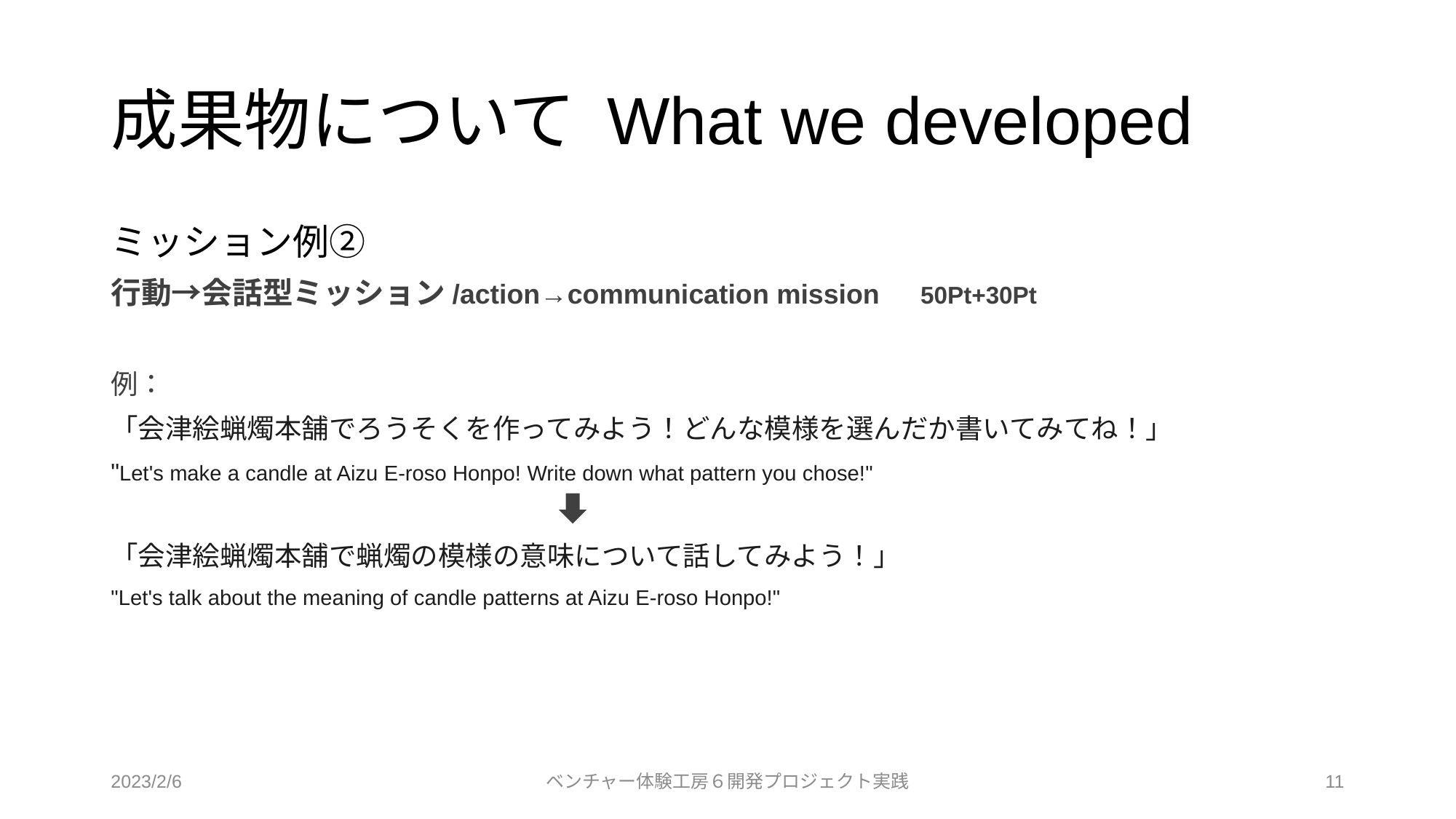

# 成果物について What we developed
ミッション例②
行動→会話型ミッション/action→communication mission　50Pt+30Pt

例：
「会津絵蝋燭本舗でろうそくを作ってみよう！どんな模様を選んだか書いてみてね！」
"Let's make a candle at Aizu E-roso Honpo! Write down what pattern you chose!"

「会津絵蝋燭本舗で蝋燭の模様の意味について話してみよう！」
"Let's talk about the meaning of candle patterns at Aizu E-roso Honpo!"

2023/2/6
ベンチャー体験工房６開発プロジェクト実践
11